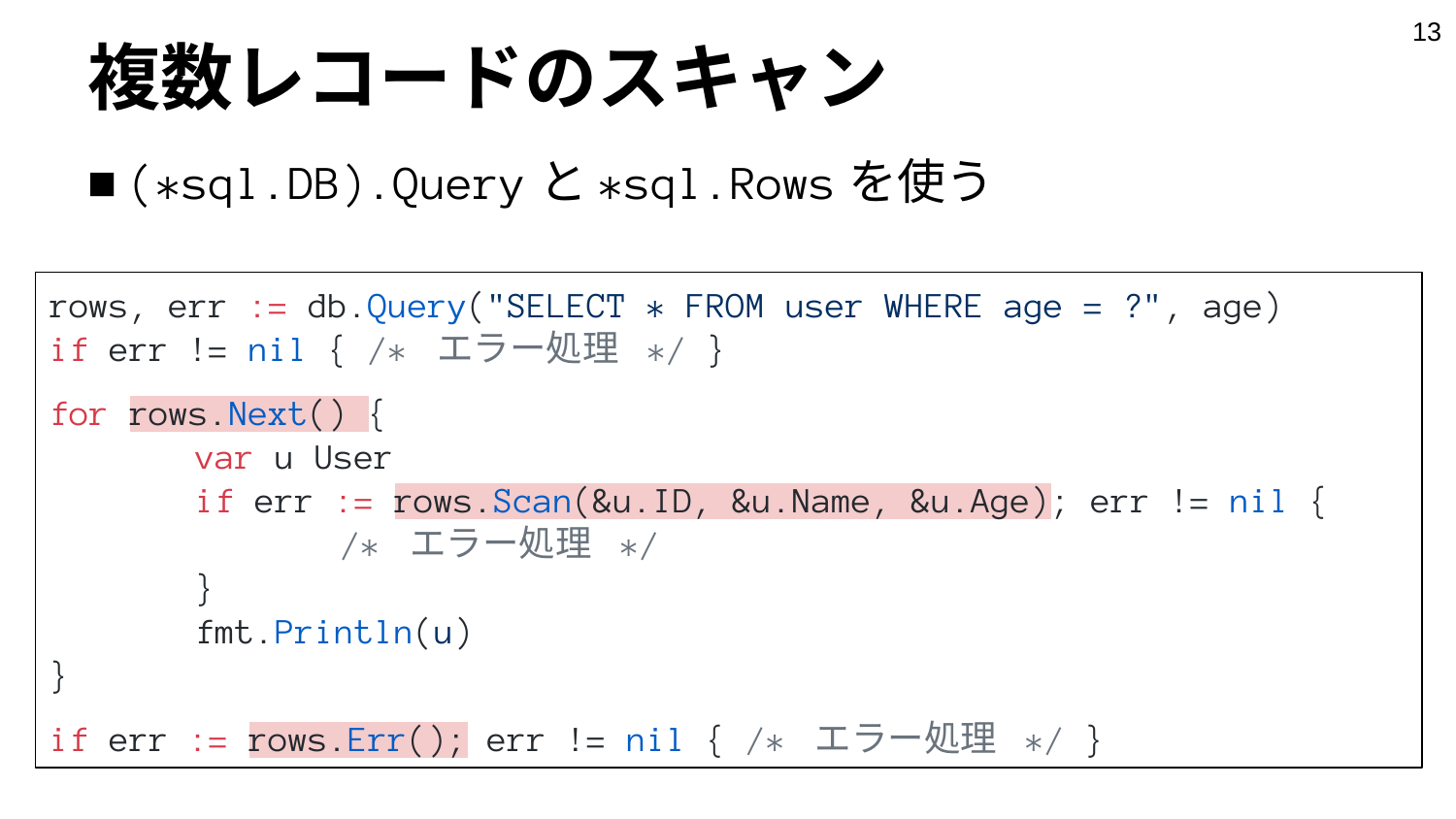

13
# 複数レコードのスキャン
■ (*sql.DB).Queryと*sql.Rowsを使う
rows, err := db.Query("SELECT * FROM user WHERE age = ?", age)
if err != nil { /* エラー処理 */ }
for rows.Next() {
	var u User
	if err := rows.Scan(&u.ID, &u.Name, &u.Age); err != nil {
		/* エラー処理 */
	}
	fmt.Println(u)
}
if err := rows.Err(); err != nil { /* エラー処理 */ }